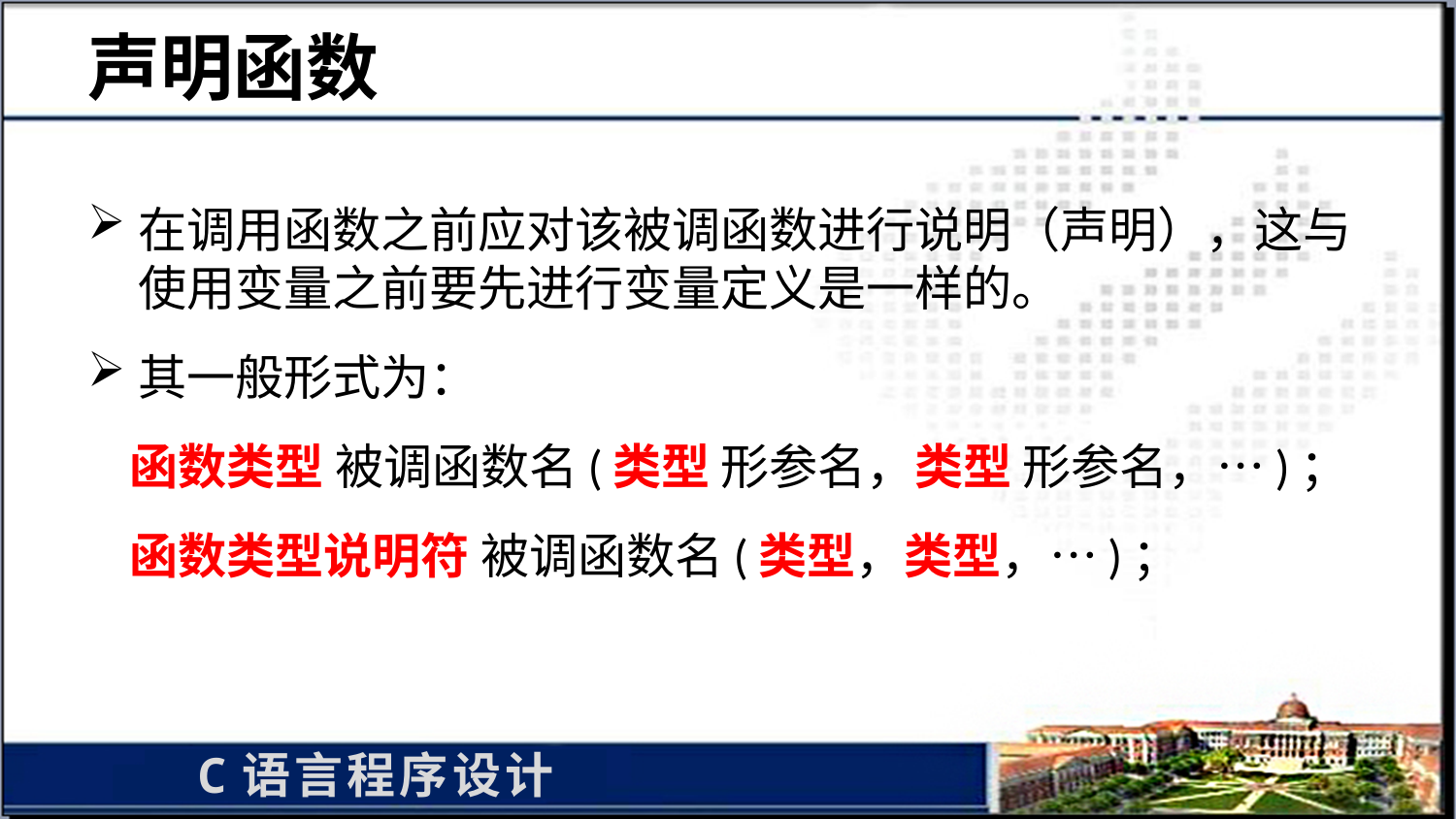

# 声明函数
在调用函数之前应对该被调函数进行说明（声明），这与使用变量之前要先进行变量定义是一样的。
其一般形式为：
   函数类型 被调函数名(类型 形参名，类型 形参名，…)；
   函数类型说明符 被调函数名(类型，类型，…)；